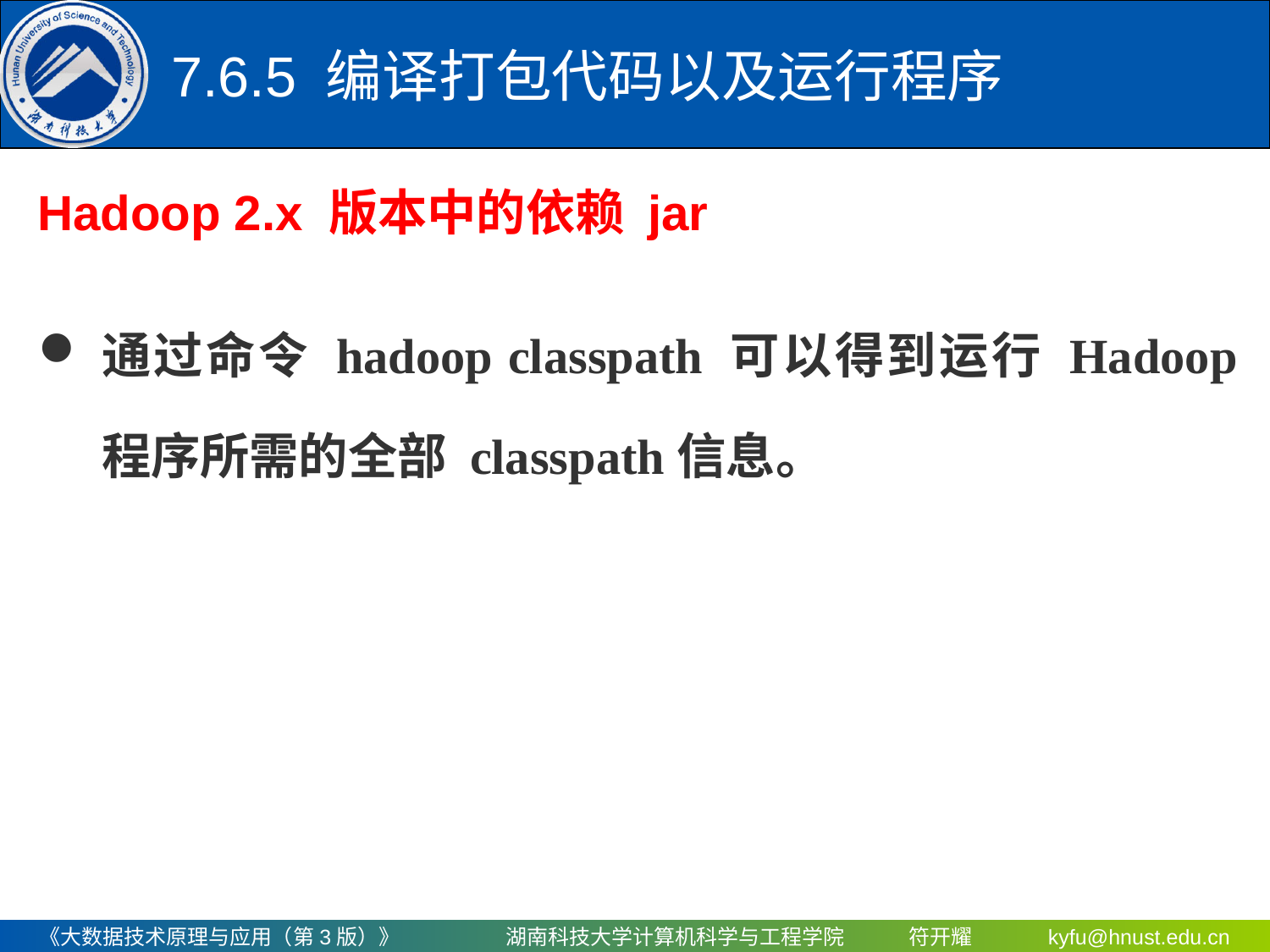

7.6.5 编译打包代码以及运行程序
Hadoop 2.x 版本中的依赖 jar
通过命令 hadoop classpath 可以得到运行 Hadoop 程序所需的全部 classpath信息。